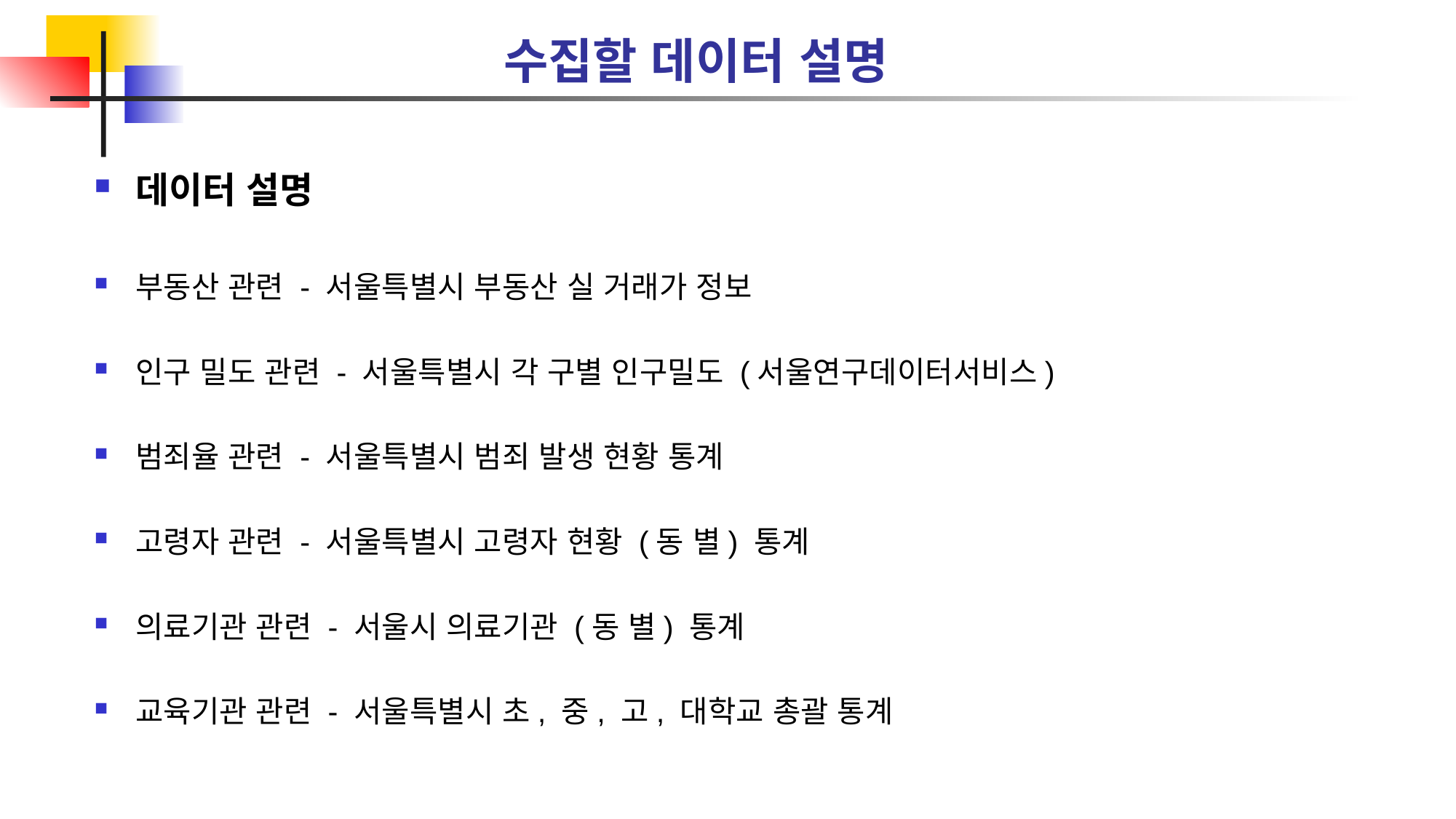

# 수집할 데이터 설명
데이터 설명

부동산 관련 - 서울특별시 부동산 실 거래가 정보

인구 밀도 관련 - 서울특별시 각 구별 인구밀도 (서울연구데이터서비스)

범죄율 관련 - 서울특별시 범죄 발생 현황 통계

고령자 관련 - 서울특별시 고령자 현황 (동 별) 통계

의료기관 관련 - 서울시 의료기관 (동 별) 통계

교육기관 관련 - 서울특별시 초, 중, 고, 대학교 총괄 통계